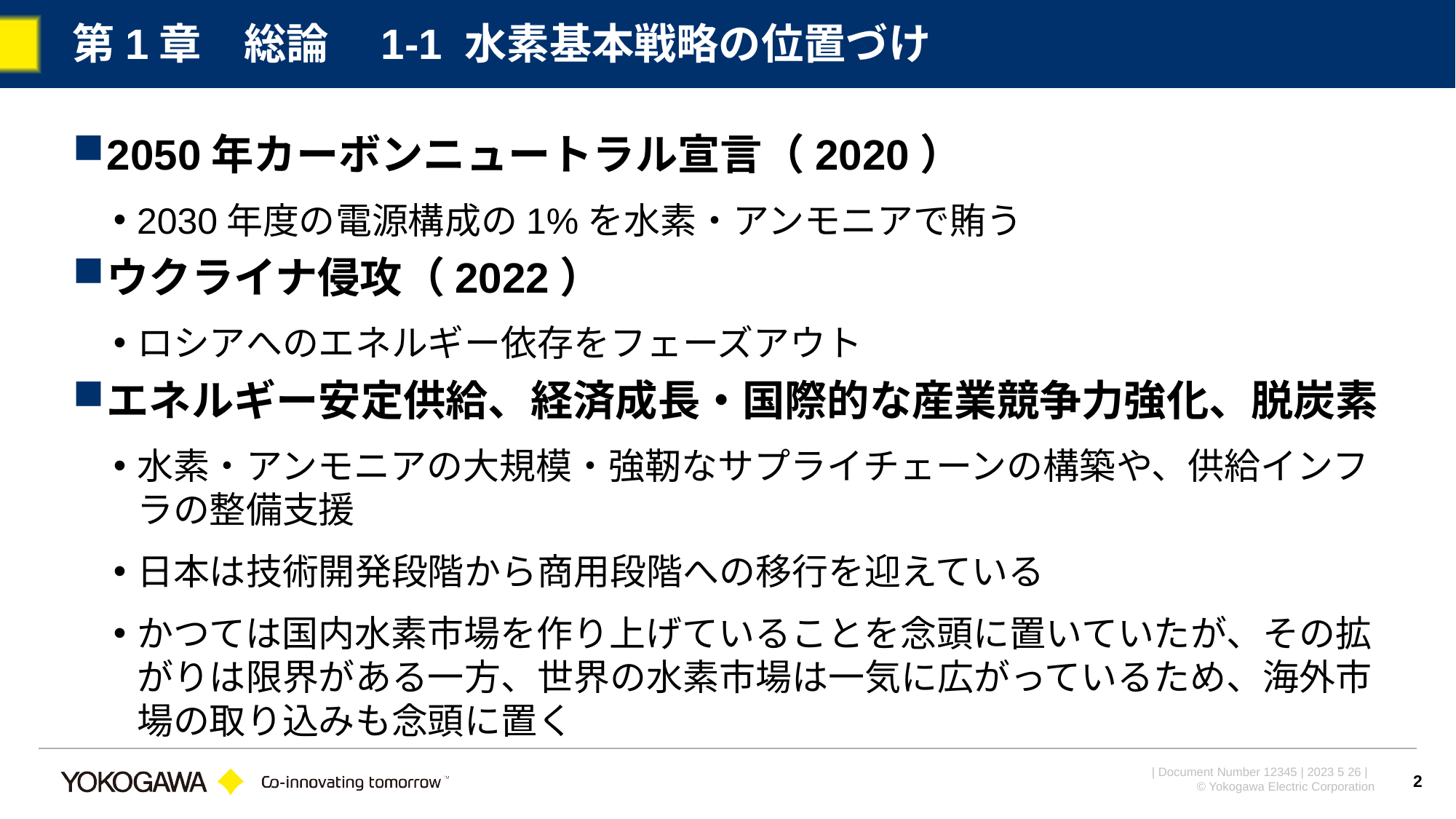

# 第1章　総論　1-1 水素基本戦略の位置づけ
2050年カーボンニュートラル宣言（2020）
2030年度の電源構成の1%を水素・アンモニアで賄う
ウクライナ侵攻（2022）
ロシアへのエネルギー依存をフェーズアウト
エネルギー安定供給、経済成長・国際的な産業競争力強化、脱炭素
水素・アンモニアの大規模・強靭なサプライチェーンの構築や、供給インフラの整備支援
日本は技術開発段階から商用段階への移行を迎えている
かつては国内水素市場を作り上げていることを念頭に置いていたが、その拡がりは限界がある一方、世界の水素市場は一気に広がっているため、海外市場の取り込みも念頭に置く
2